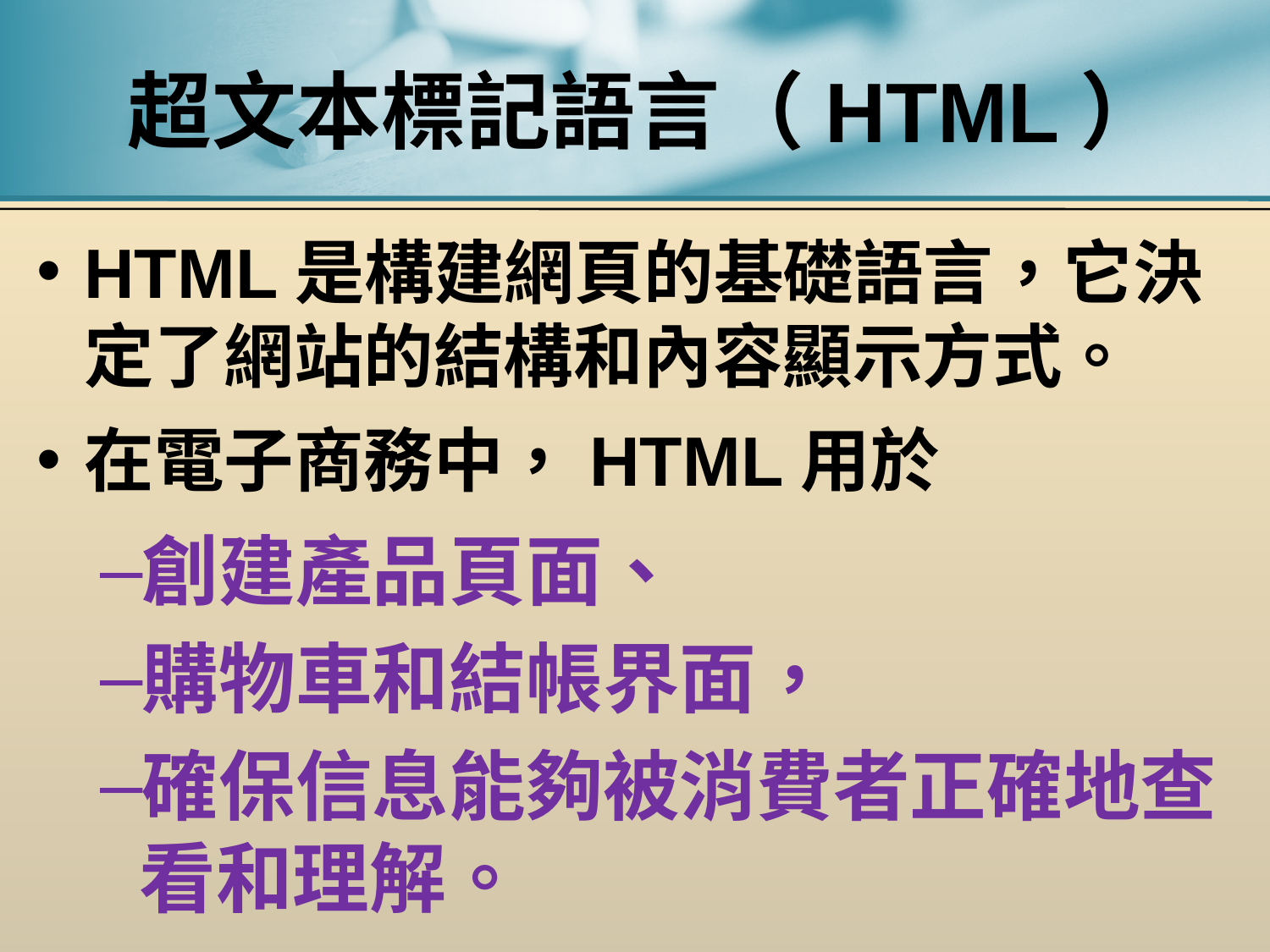

# 超文本標記語言（HTML）
HTML是構建網頁的基礎語言，它決定了網站的結構和內容顯示方式。
在電子商務中，HTML用於
創建產品頁面、
購物車和結帳界面，
確保信息能夠被消費者正確地查看和理解。